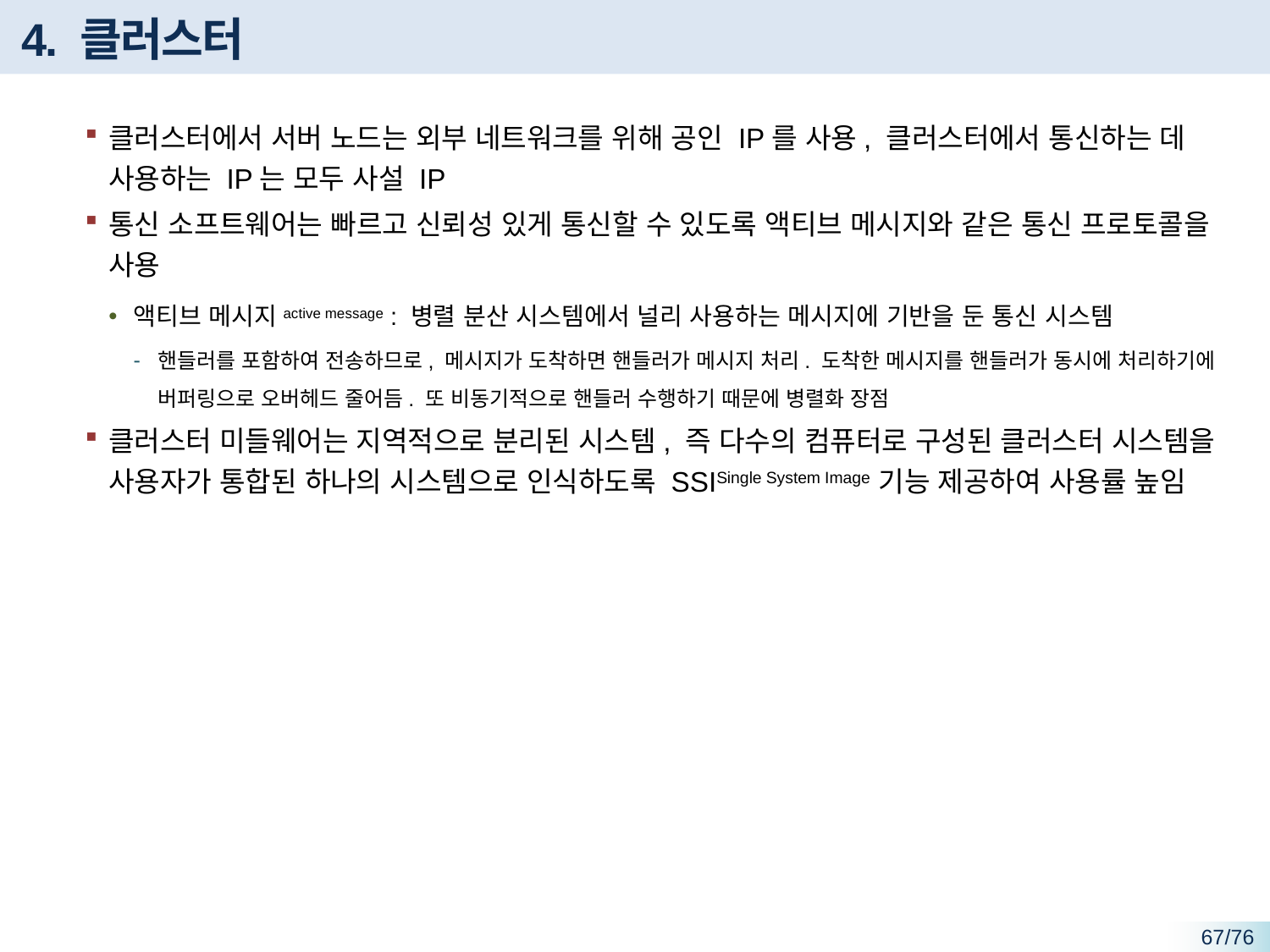

# 4. 클러스터
클러스터에서 서버 노드는 외부 네트워크를 위해 공인 IP를 사용, 클러스터에서 통신하는 데 사용하는 IP는 모두 사설 IP
통신 소프트웨어는 빠르고 신뢰성 있게 통신할 수 있도록 액티브 메시지와 같은 통신 프로토콜을 사용
액티브 메시지active message : 병렬 분산 시스템에서 널리 사용하는 메시지에 기반을 둔 통신 시스템
핸들러를 포함하여 전송하므로, 메시지가 도착하면 핸들러가 메시지 처리. 도착한 메시지를 핸들러가 동시에 처리하기에 버퍼링으로 오버헤드 줄어듬. 또 비동기적으로 핸들러 수행하기 때문에 병렬화 장점
클러스터 미들웨어는 지역적으로 분리된 시스템, 즉 다수의 컴퓨터로 구성된 클러스터 시스템을 사용자가 통합된 하나의 시스템으로 인식하도록 SSISingle System Image 기능 제공하여 사용률 높임